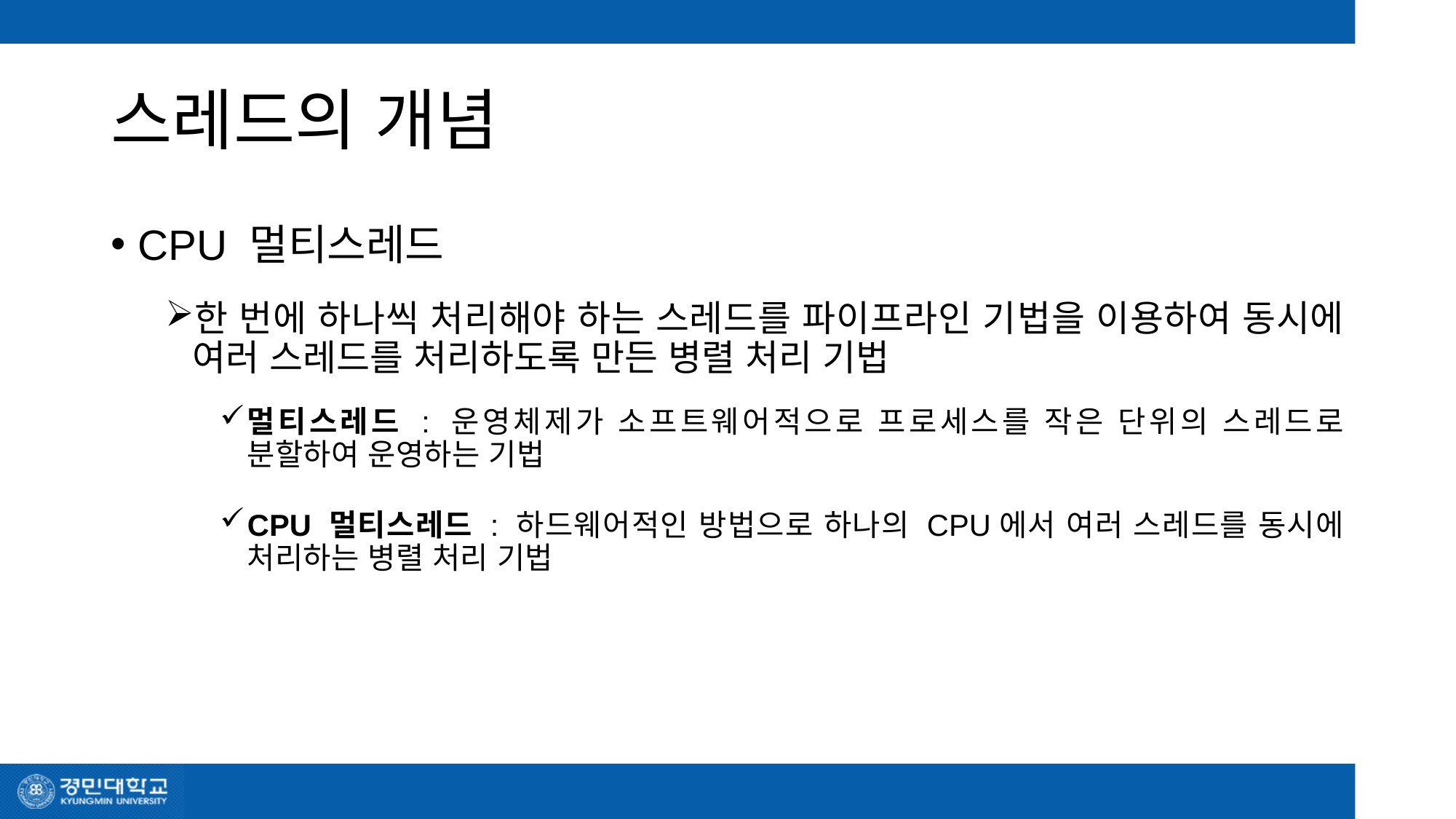

# 스레드의 개념
CPU 멀티스레드

한 번에 하나씩 처리해야 하는 스레드를 파이프라인 기법을 이용하여 동시에 여러 스레드를 처리하도록 만든 병렬 처리 기법

멀티스레드 : 운영체제가 소프트웨어적으로 프로세스를 작은 단위의 스레드로 분할하여 운영하는 기법

CPU 멀티스레드 : 하드웨어적인 방법으로 하나의 CPU에서 여러 스레드를 동시에 처리하는 병렬 처리 기법